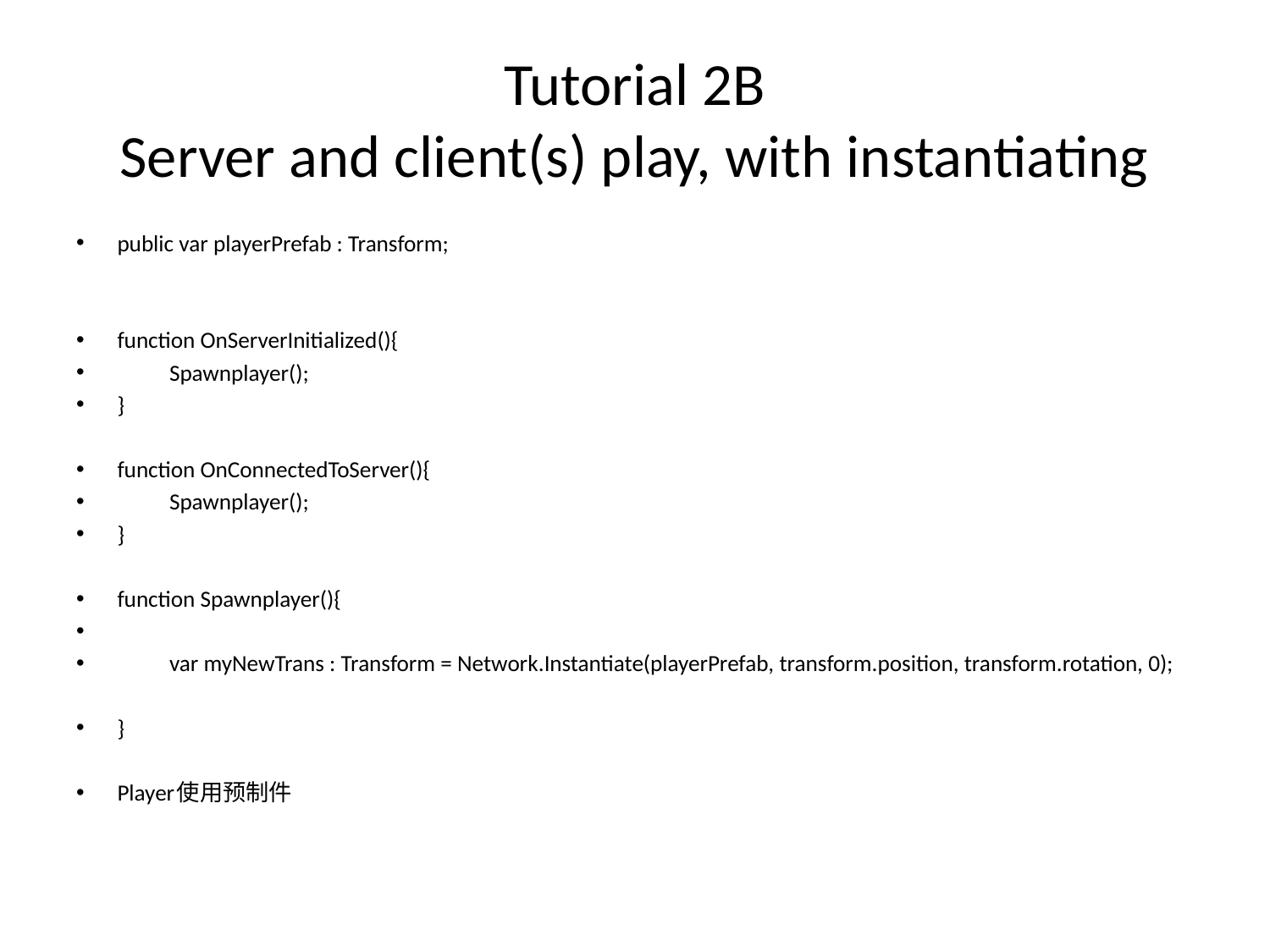

# Tutorial 2B Server and client(s) play, with instantiating
public var playerPrefab : Transform;

function OnServerInitialized(){
	Spawnplayer();
}

function OnConnectedToServer(){
	Spawnplayer();
}

function Spawnplayer(){

	var myNewTrans : Transform = Network.Instantiate(playerPrefab, transform.position, transform.rotation, 0);

}

Player使用预制件